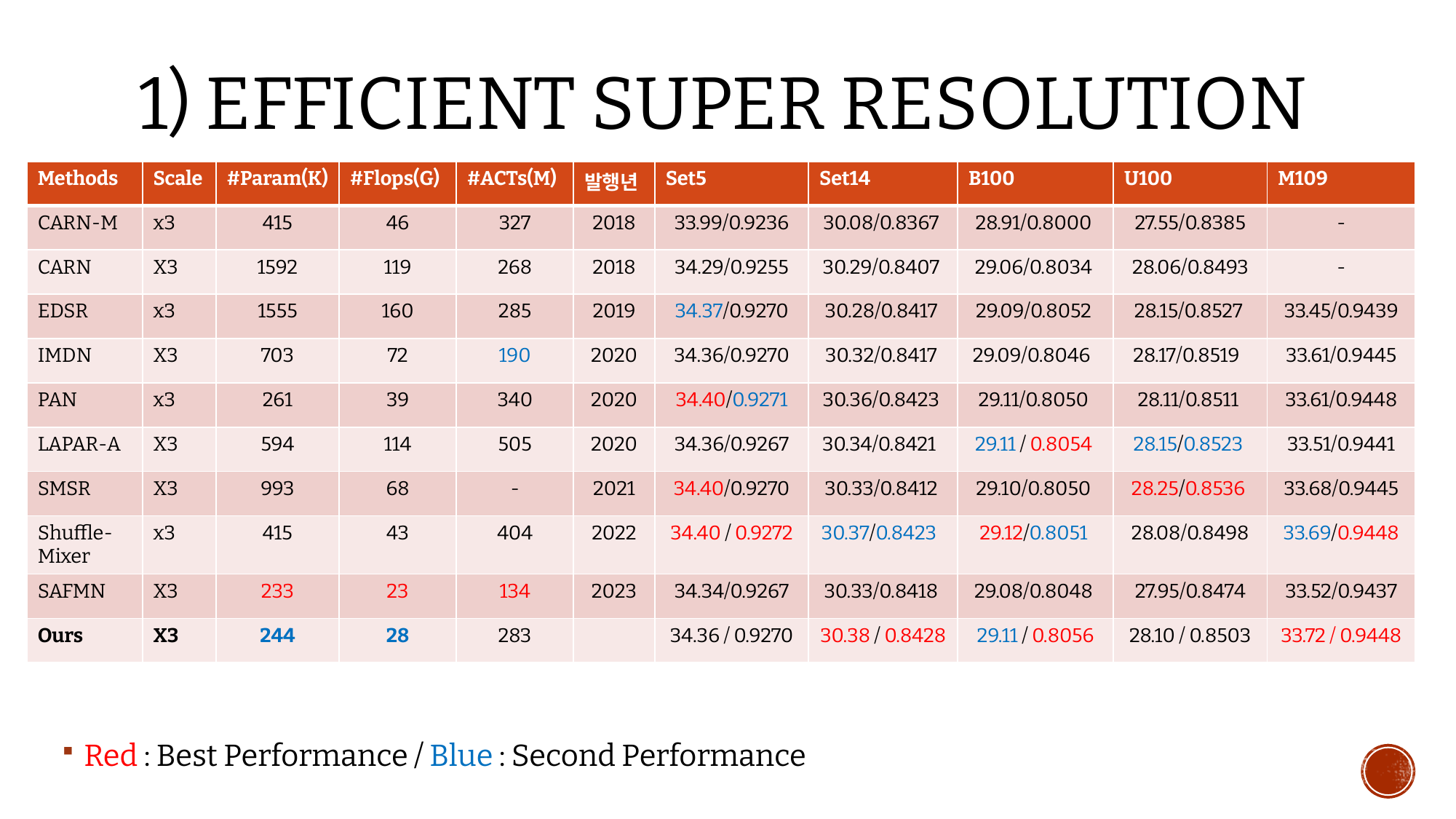

# 1) Efficient super resolution
| Methods | Scale | #Param(K) | #Flops(G) | #ACTs(M) | 발행년 | Set5 | Set14 | B100 | U100 | M109 |
| --- | --- | --- | --- | --- | --- | --- | --- | --- | --- | --- |
| CARN-M | x3 | 415 | 46 | 327 | 2018 | 33.99/0.9236 | 30.08/0.8367 | 28.91/0.8000 | 27.55/0.8385 | - |
| CARN | X3 | 1592 | 119 | 268 | 2018 | 34.29/0.9255 | 30.29/0.8407 | 29.06/0.8034 | 28.06/0.8493 | - |
| EDSR | x3 | 1555 | 160 | 285 | 2019 | 34.37/0.9270 | 30.28/0.8417 | 29.09/0.8052 | 28.15/0.8527 | 33.45/0.9439 |
| IMDN | X3 | 703 | 72 | 190 | 2020 | 34.36/0.9270 | 30.32/0.8417 | 29.09/0.8046 | 28.17/0.8519 | 33.61/0.9445 |
| PAN | x3 | 261 | 39 | 340 | 2020 | 34.40/0.9271 | 30.36/0.8423 | 29.11/0.8050 | 28.11/0.8511 | 33.61/0.9448 |
| LAPAR-A | X3 | 594 | 114 | 505 | 2020 | 34.36/0.9267 | 30.34/0.8421 | 29.11 / 0.8054 | 28.15/0.8523 | 33.51/0.9441 |
| SMSR | X3 | 993 | 68 | - | 2021 | 34.40/0.9270 | 30.33/0.8412 | 29.10/0.8050 | 28.25/0.8536 | 33.68/0.9445 |
| Shuffle-Mixer | x3 | 415 | 43 | 404 | 2022 | 34.40 / 0.9272 | 30.37/0.8423 | 29.12/0.8051 | 28.08/0.8498 | 33.69/0.9448 |
| SAFMN | X3 | 233 | 23 | 134 | 2023 | 34.34/0.9267 | 30.33/0.8418 | 29.08/0.8048 | 27.95/0.8474 | 33.52/0.9437 |
| Ours | X3 | 244 | 28 | 283 |  | 34.36 / 0.9270 | 30.38 / 0.8428 | 29.11 / 0.8056 | 28.10 / 0.8503 | 33.72 / 0.9448 |
Red : Best Performance / Blue : Second Performance